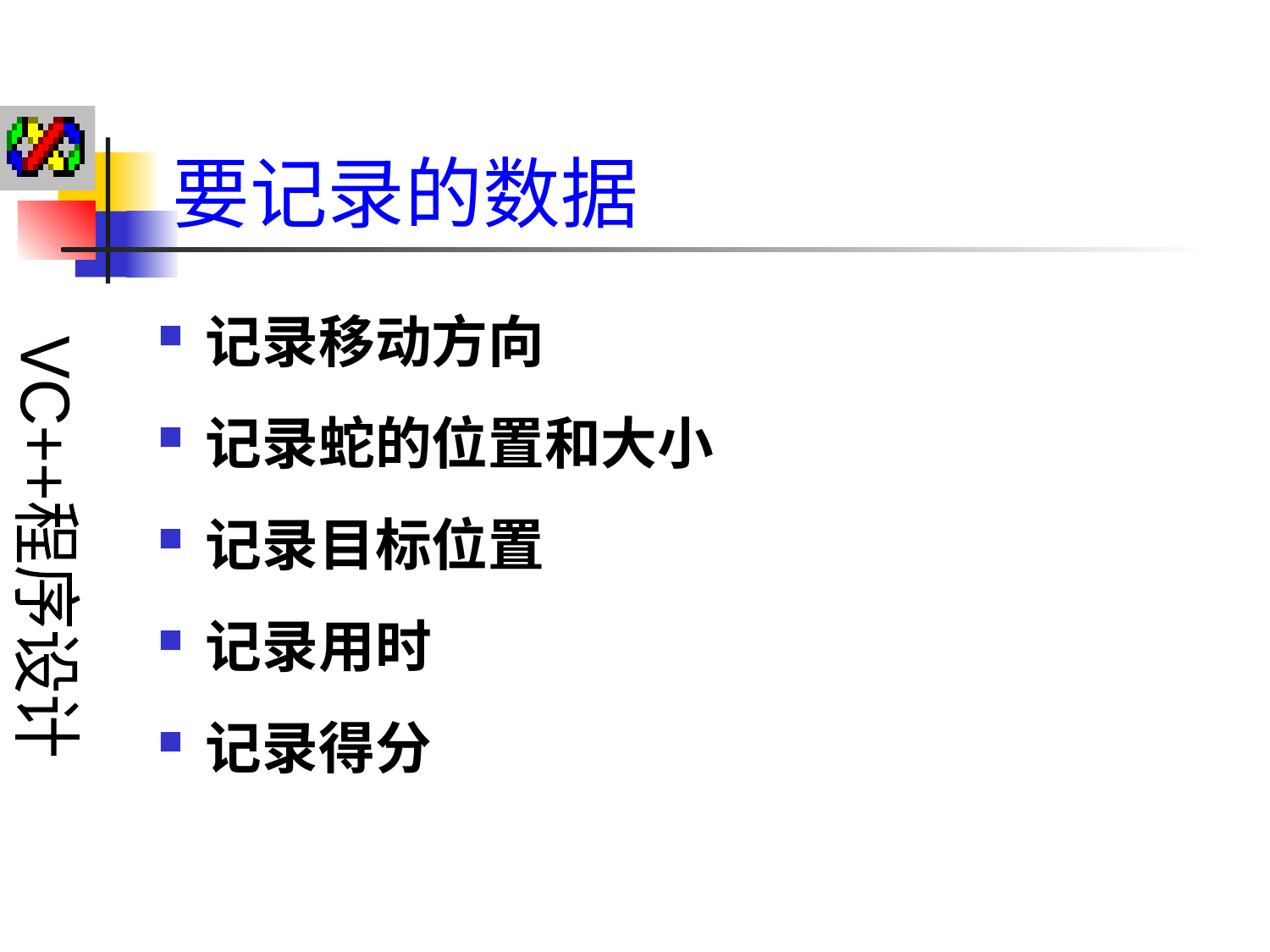

要记录的数据
记录移动方向
记录蛇的位置和大小
记录目标位置
记录用时
记录得分